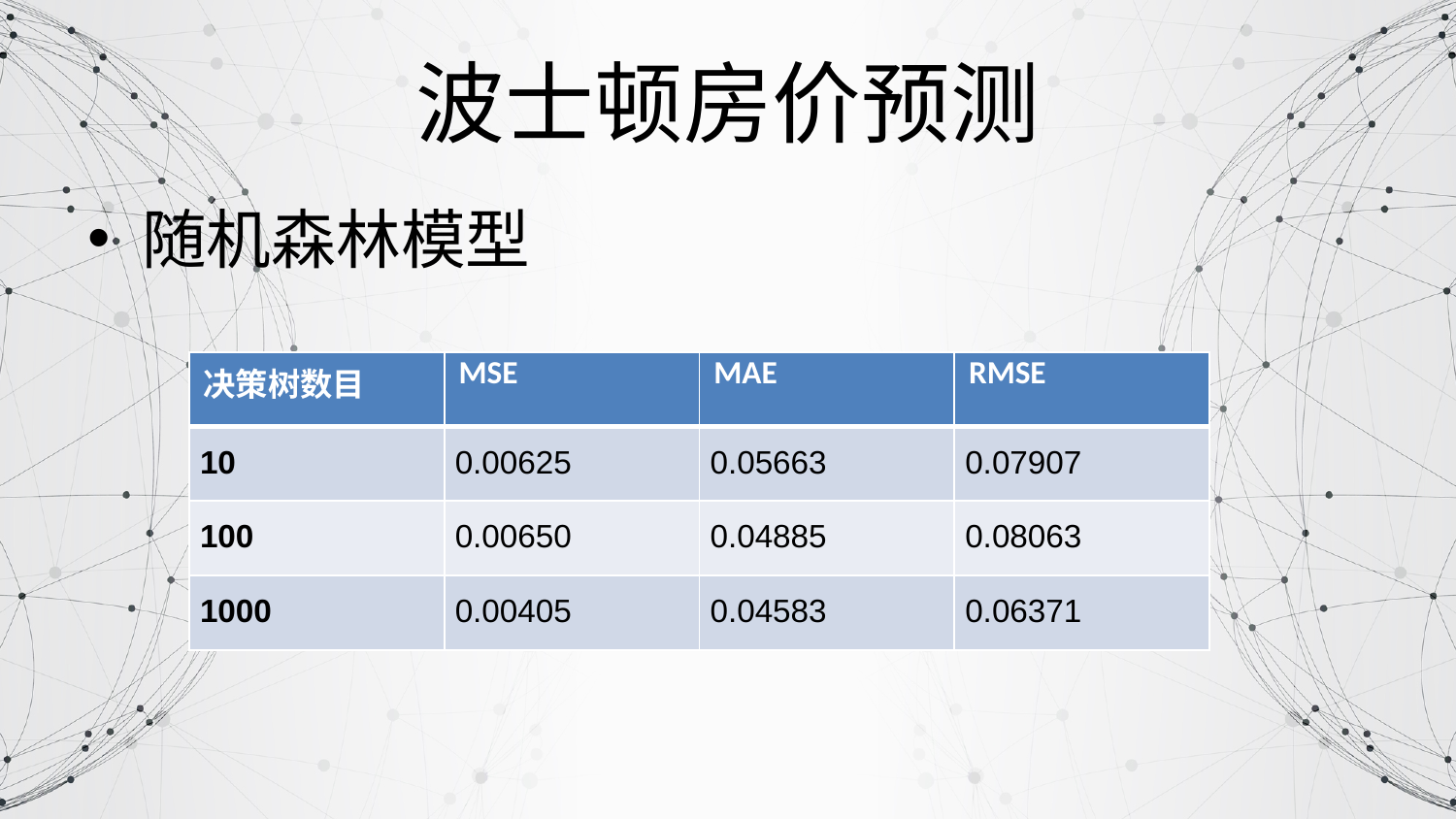

# 波士顿房价预测
随机森林模型

| 决策树数目 | MSE | MAE | RMSE |
| --- | --- | --- | --- |
| 10 | 0.00625 | 0.05663 | 0.07907 |
| 100 | 0.00650 | 0.04885 | 0.08063 |
| 1000 | 0.00405 | 0.04583 | 0.06371 |